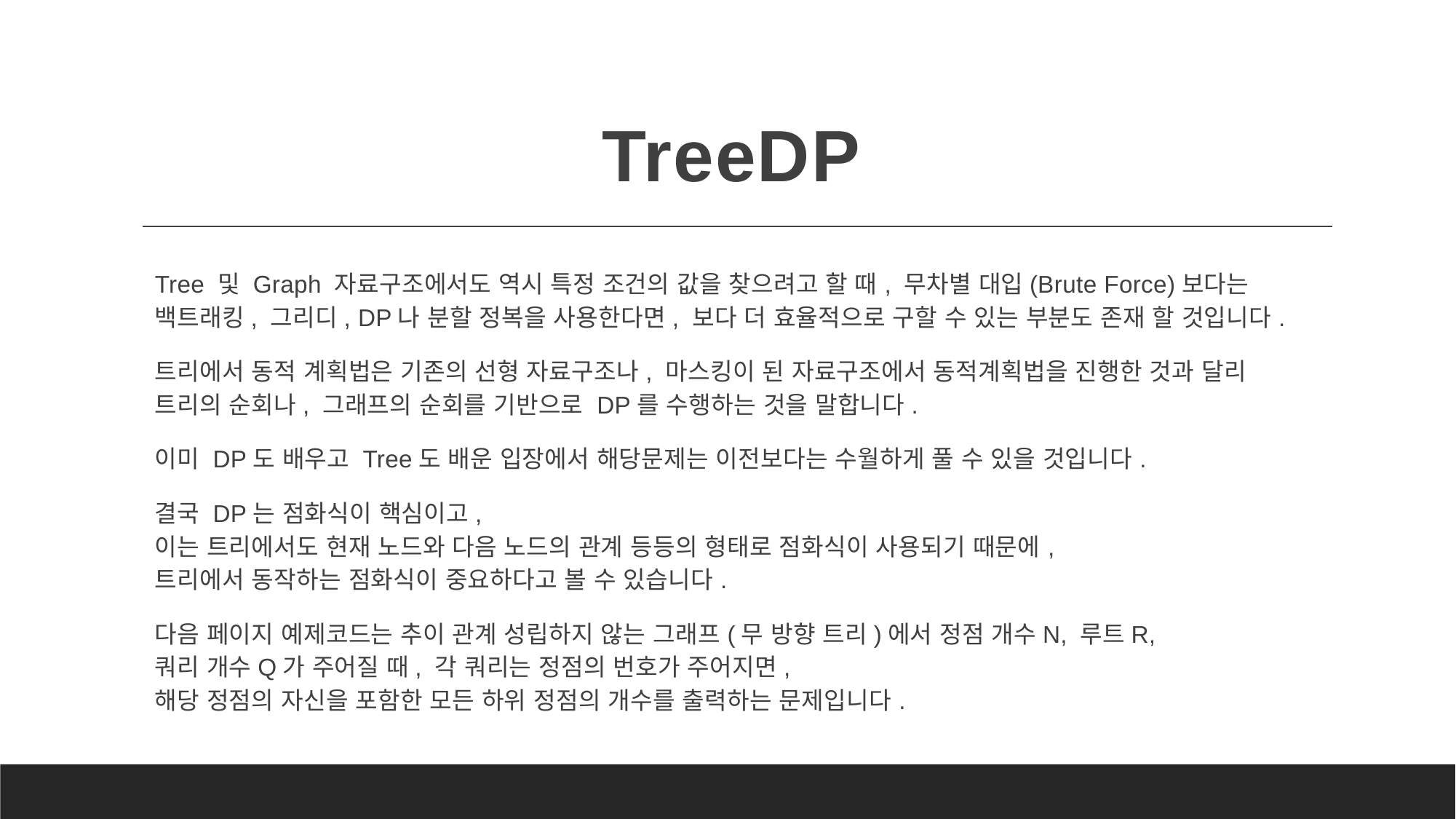

# TreeDP
Tree 및 Graph 자료구조에서도 역시 특정 조건의 값을 찾으려고 할 때, 무차별 대입(Brute Force)보다는
백트래킹, 그리디, DP나 분할 정복을 사용한다면, 보다 더 효율적으로 구할 수 있는 부분도 존재 할 것입니다.
트리에서 동적 계획법은 기존의 선형 자료구조나, 마스킹이 된 자료구조에서 동적계획법을 진행한 것과 달리 트리의 순회나, 그래프의 순회를 기반으로 DP를 수행하는 것을 말합니다.
이미 DP도 배우고 Tree도 배운 입장에서 해당문제는 이전보다는 수월하게 풀 수 있을 것입니다.
결국 DP는 점화식이 핵심이고,
이는 트리에서도 현재 노드와 다음 노드의 관계 등등의 형태로 점화식이 사용되기 때문에,
트리에서 동작하는 점화식이 중요하다고 볼 수 있습니다.
다음 페이지 예제코드는 추이 관계 성립하지 않는 그래프(무 방향 트리)에서 정점 개수N, 루트R,
쿼리 개수Q가 주어질 때, 각 쿼리는 정점의 번호가 주어지면,
해당 정점의 자신을 포함한 모든 하위 정점의 개수를 출력하는 문제입니다.